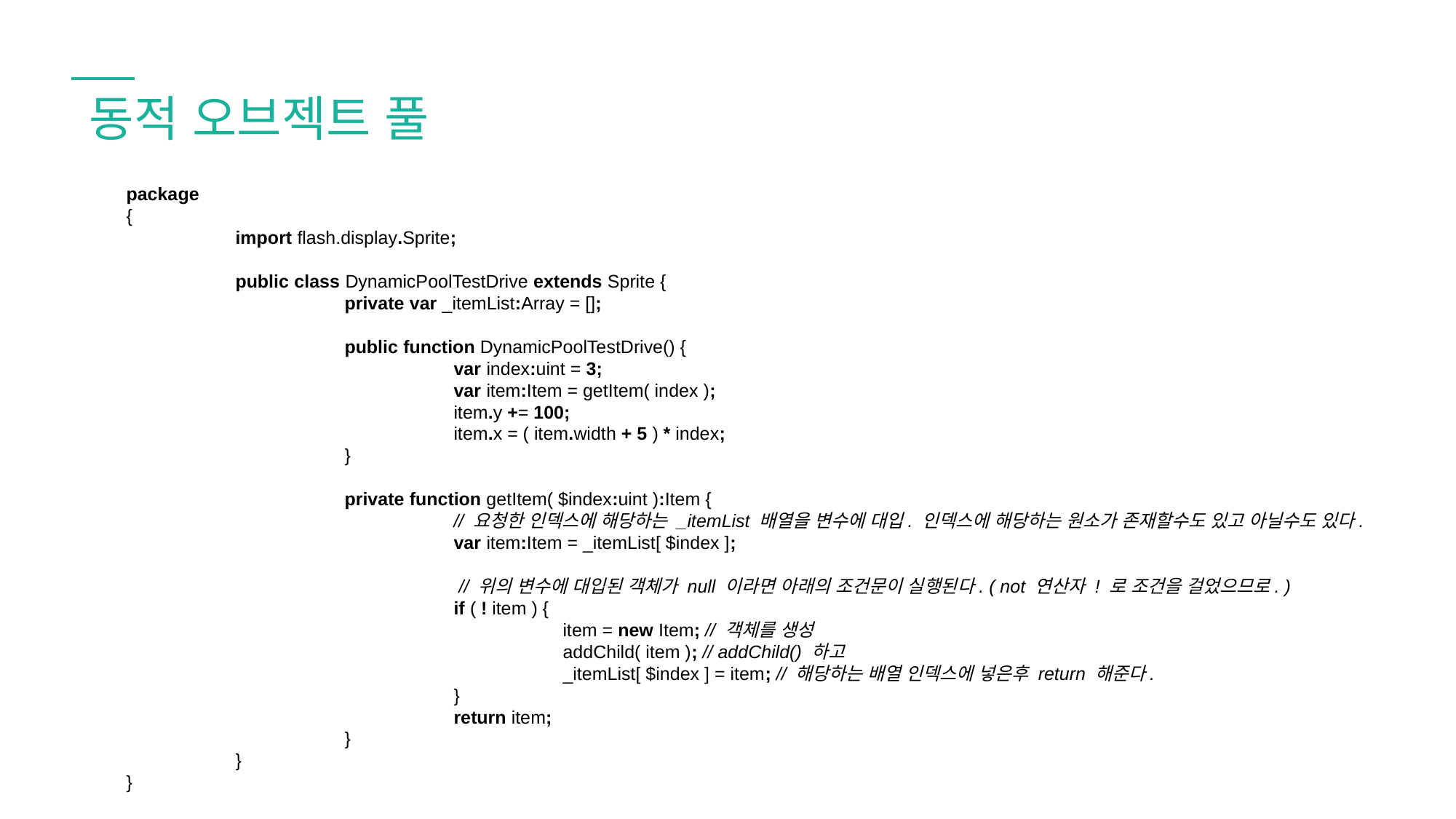

동적 오브젝트 풀
package
{
	import flash.display.Sprite;

	public class DynamicPoolTestDrive extends Sprite {
		private var _itemList:Array = [];

		public function DynamicPoolTestDrive() {
			var index:uint = 3;
			var item:Item = getItem( index );
			item.y += 100;
			item.x = ( item.width + 5 ) * index;
		}

		private function getItem( $index:uint ):Item {
			// 요청한 인덱스에 해당하는 _itemList 배열을 변수에 대입. 인덱스에 해당하는 원소가 존재할수도 있고 아닐수도 있다.
			var item:Item = _itemList[ $index ];

			 // 위의 변수에 대입된 객체가 null 이라면 아래의 조건문이 실행된다. ( not 연산자 ! 로 조건을 걸었으므로. )
			if ( ! item ) {
				item = new Item; // 객체를 생성
				addChild( item ); // addChild() 하고
				_itemList[ $index ] = item; // 해당하는 배열 인덱스에 넣은후 return 해준다.
			}
			return item;
		}
	}
}
BUSINESS